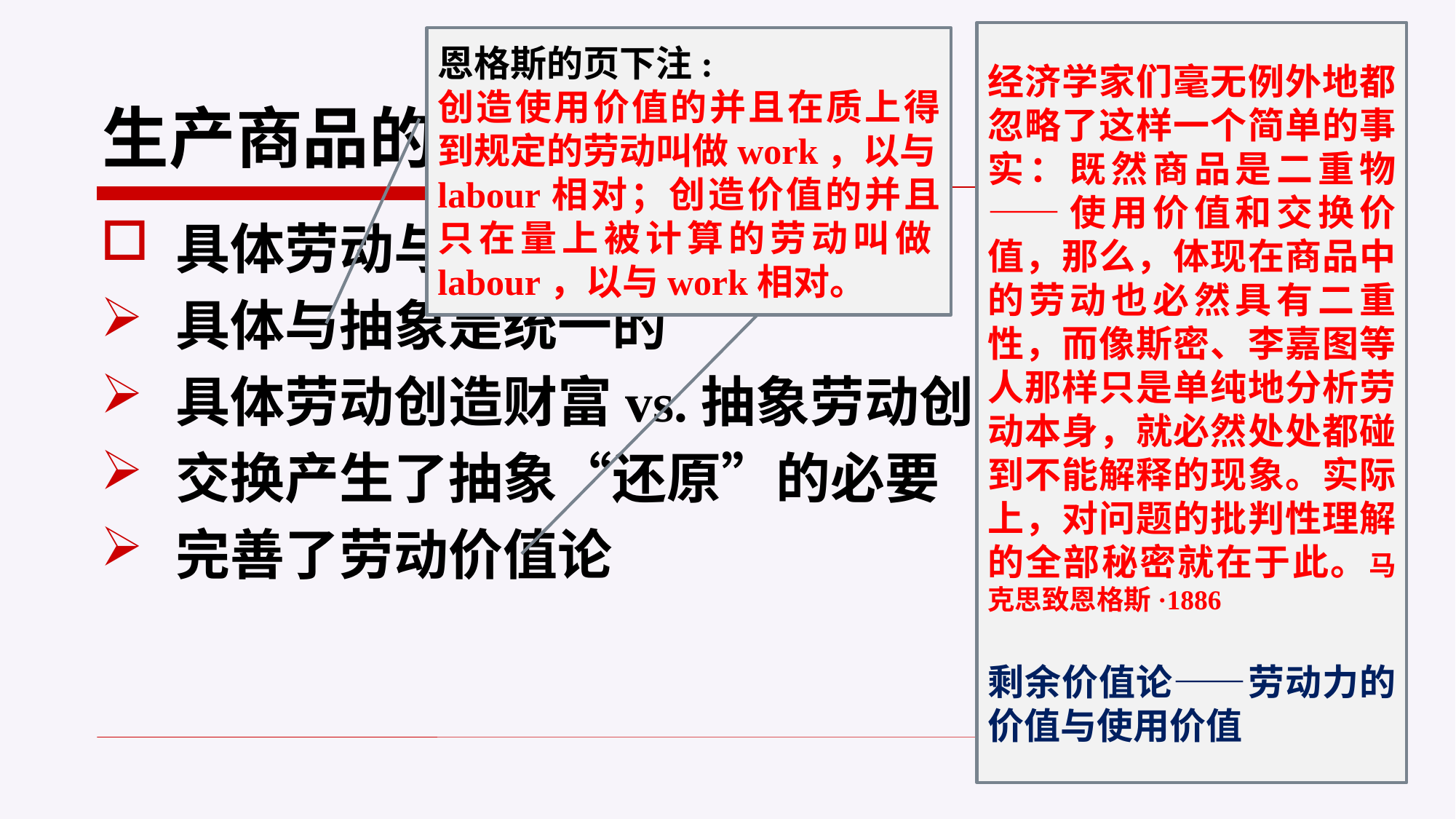

经济学家们毫无例外地都忽略了这样一个简单的事实：既然商品是二重物——使用价值和交换价值，那么，体现在商品中的劳动也必然具有二重性，而像斯密、李嘉图等人那样只是单纯地分析劳动本身，就必然处处都碰到不能解释的现象。实际上，对问题的批判性理解的全部秘密就在于此。马克思致恩格斯·1886

剩余价值论——劳动力的价值与使用价值
恩格斯的页下注:
创造使用价值的并且在质上得到规定的劳动叫做work，以与labour相对；创造价值的并且只在量上被计算的劳动叫做labour，以与work相对。
# 生产商品的劳动二重性
具体劳动与抽象劳动
具体与抽象是统一的
具体劳动创造财富vs.抽象劳动创造价值
交换产生了抽象“还原”的必要
完善了劳动价值论